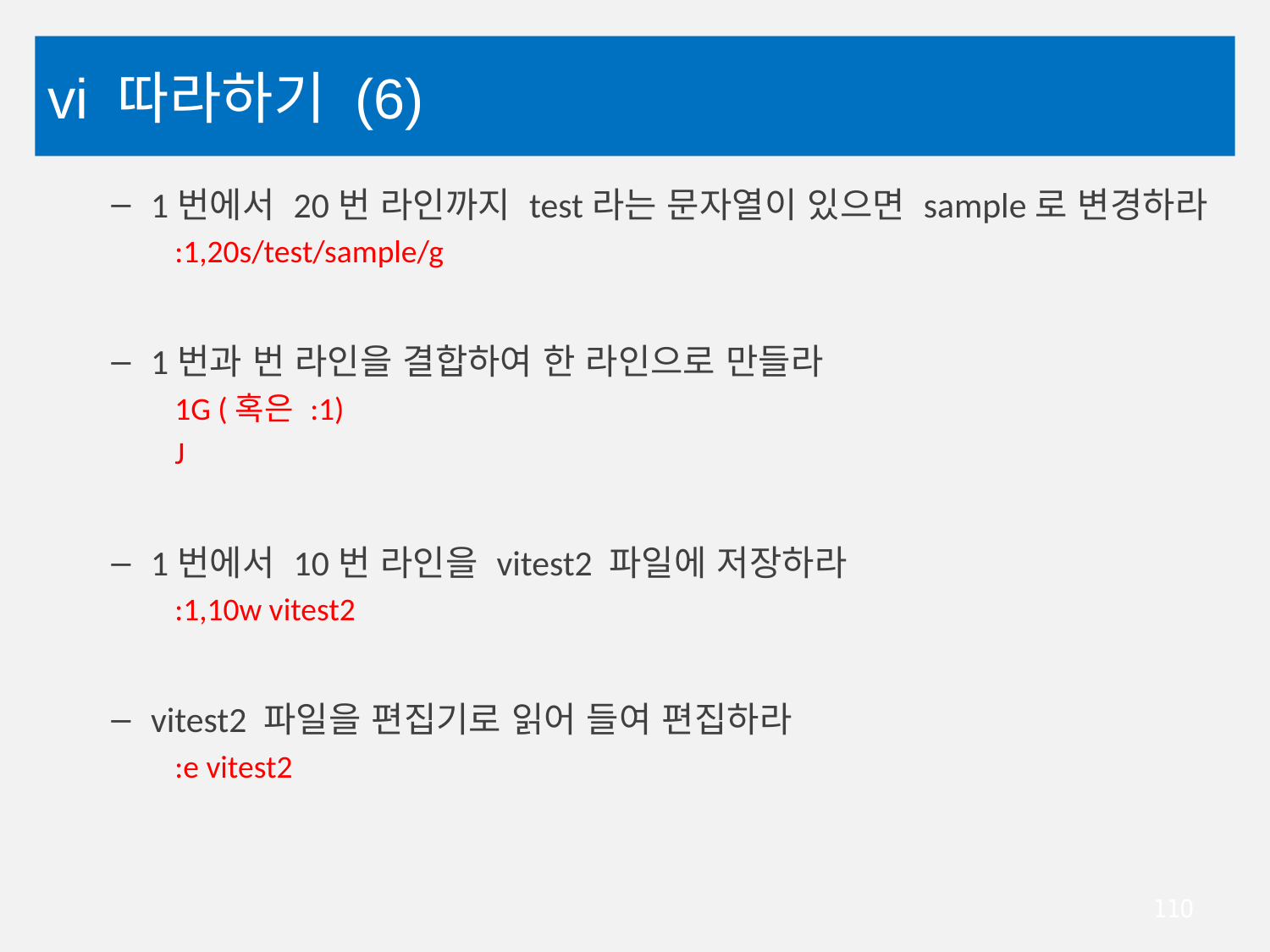

# vi 따라하기 (6)
1번에서 20번 라인까지 test라는 문자열이 있으면 sample로 변경하라
:1,20s/test/sample/g

1번과 번 라인을 결합하여 한 라인으로 만들라
1G (혹은 :1)
J

1번에서 10번 라인을 vitest2 파일에 저장하라
:1,10w vitest2

vitest2 파일을 편집기로 읽어 들여 편집하라
:e vitest2
110